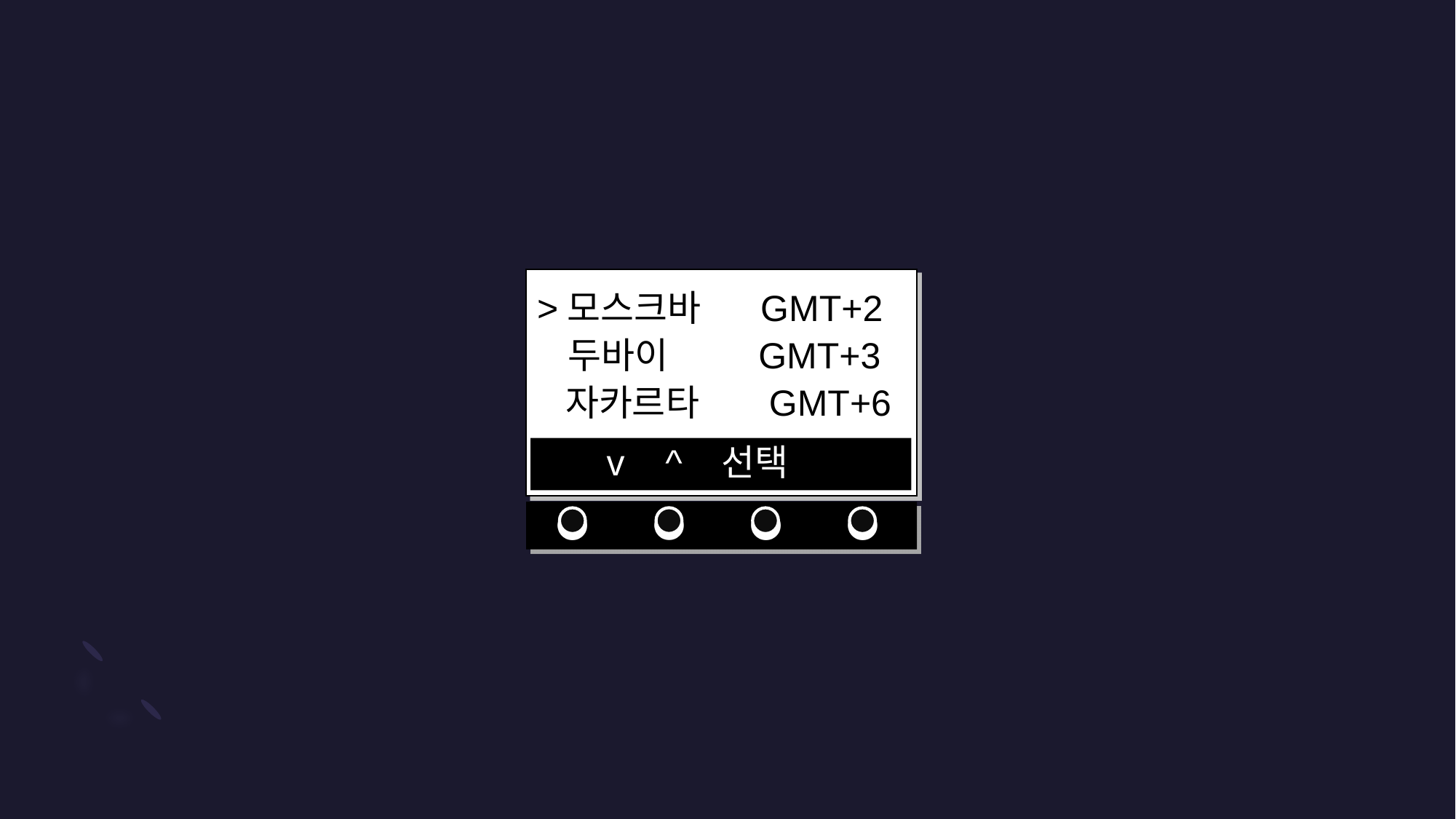

>모스크바     GMT+2
 두바이       .GMT+3
 자카르타     .GMT+6

       v    ^   선택